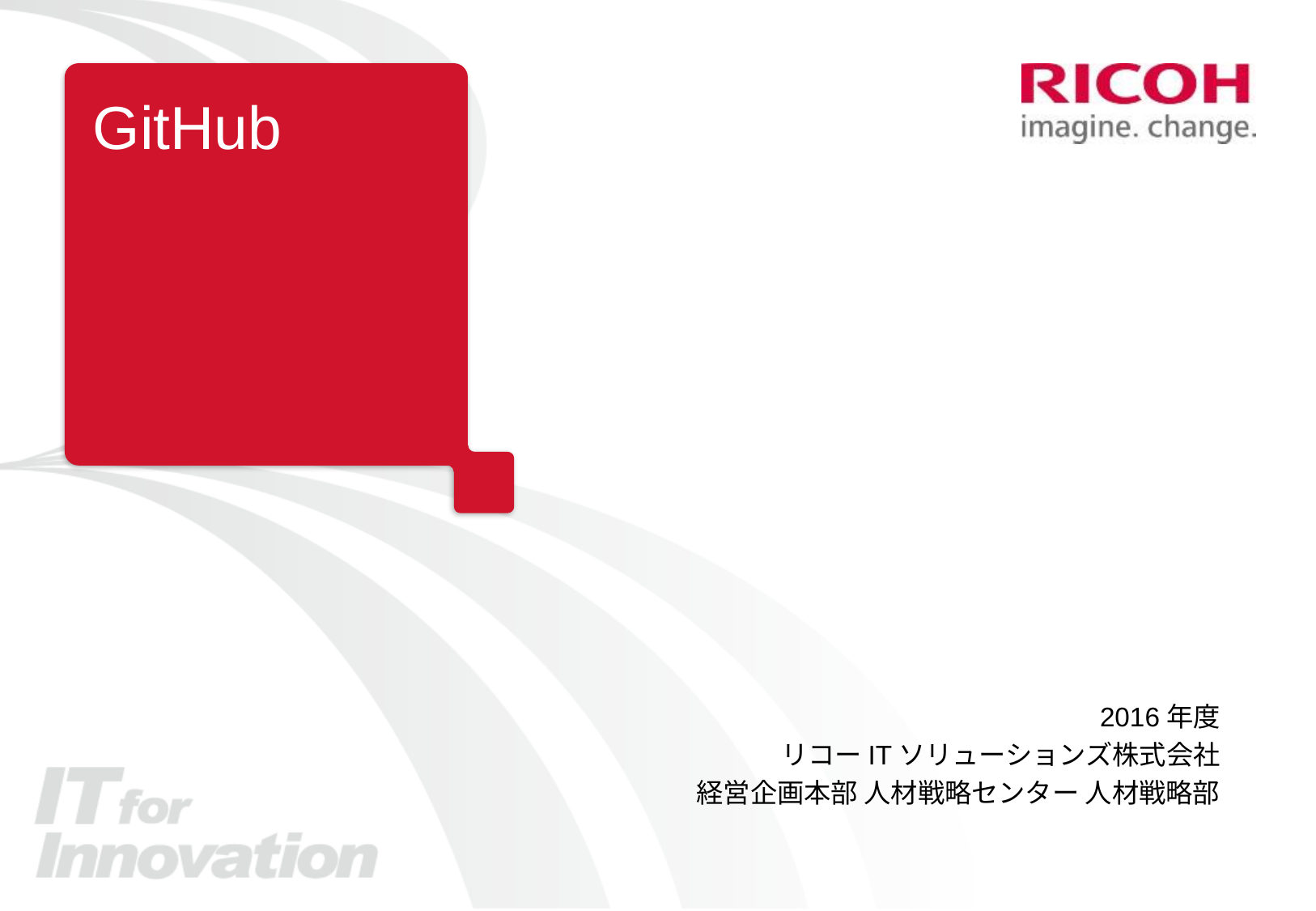

# GitHub

2016年度
リコーITソリューションズ株式会社
経営企画本部 人材戦略センター 人材戦略部